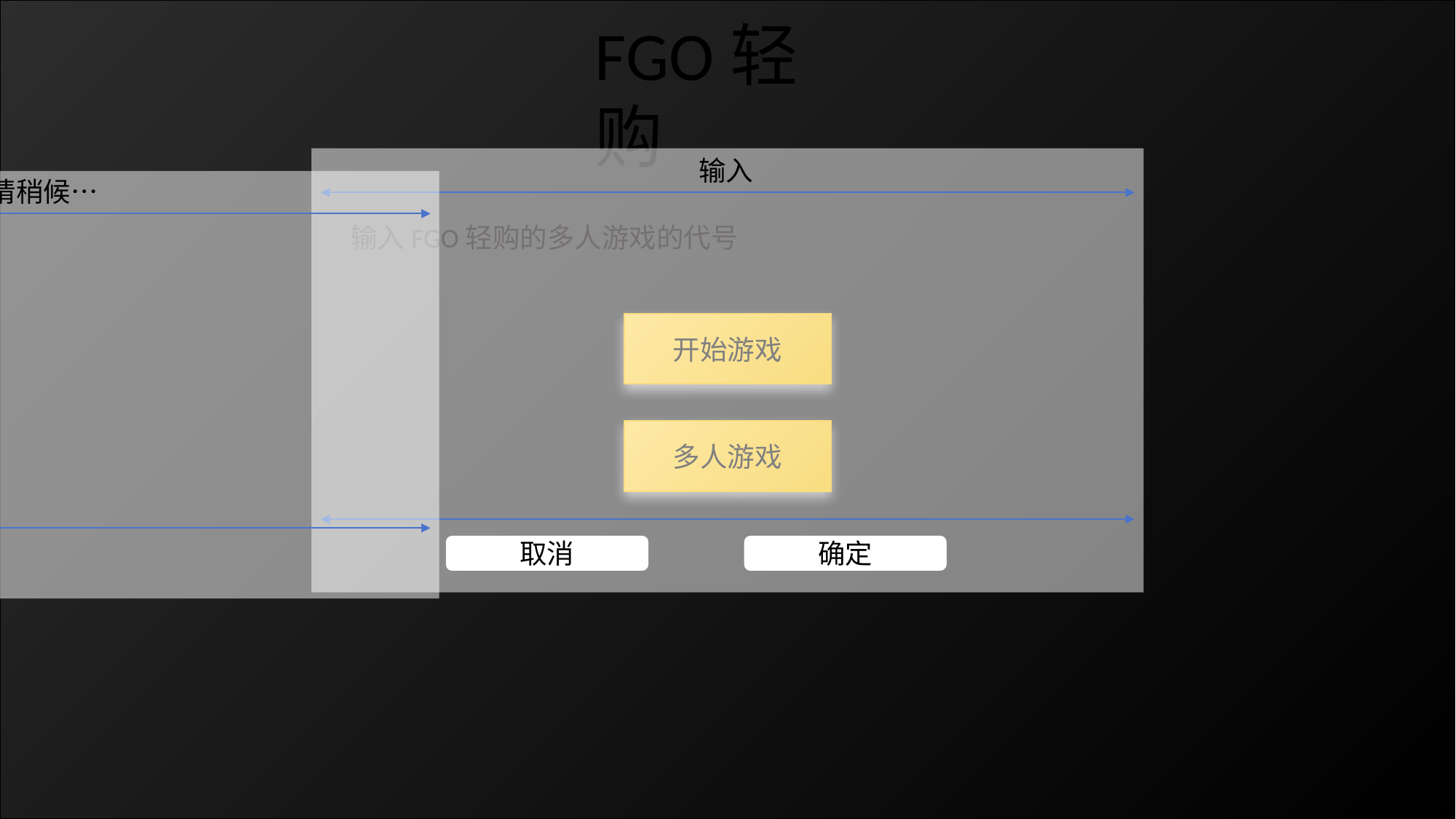

FGO轻购

输入
确定
请稍候…

输入FGO轻购的多人游戏的代号
开始游戏
多人游戏
取消